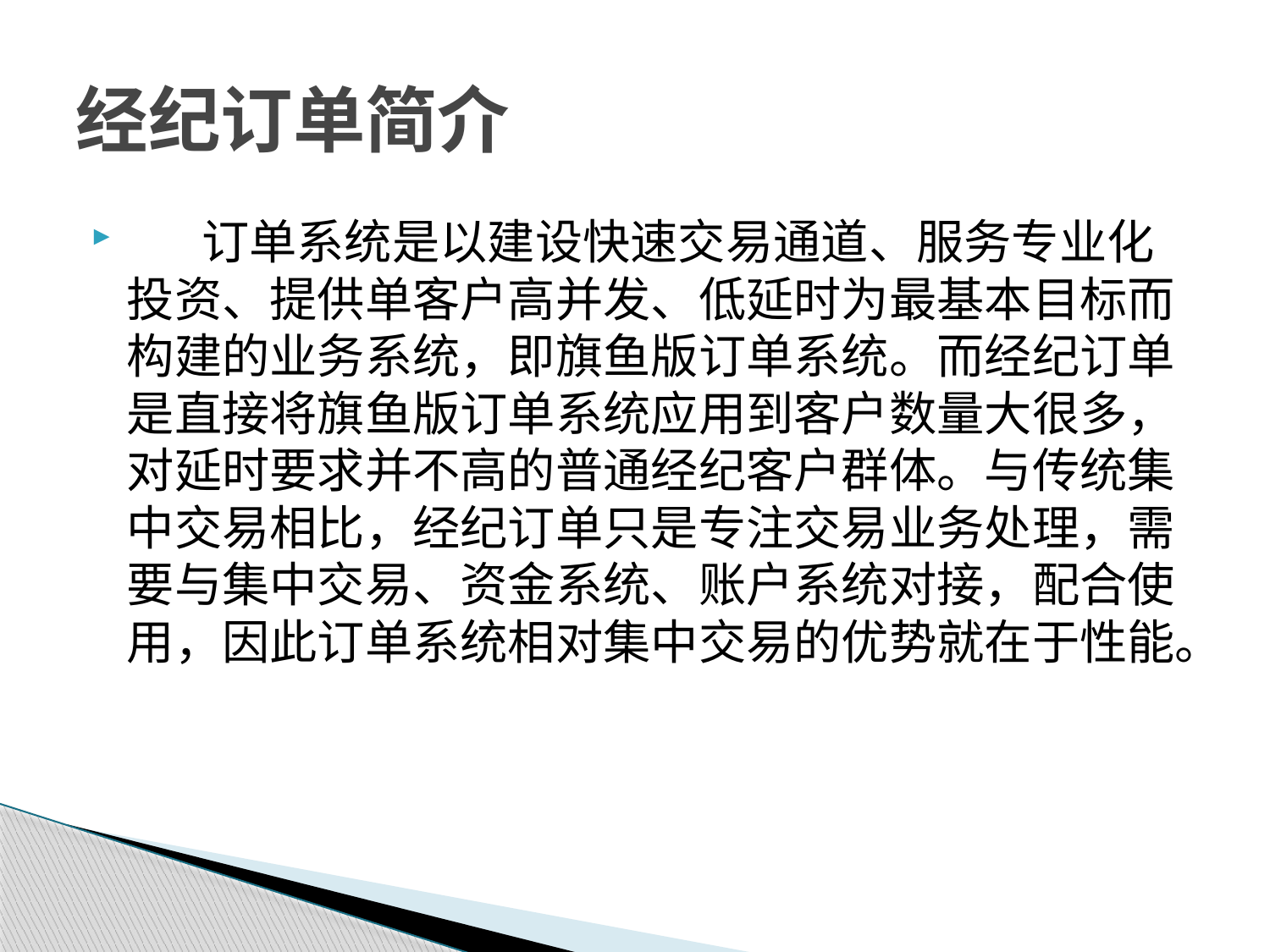

# 经纪订单简介
      订单系统是以建设快速交易通道、服务专业化投资、提供单客户高并发、低延时为最基本目标而构建的业务系统，即旗鱼版订单系统。而经纪订单是直接将旗鱼版订单系统应用到客户数量大很多，对延时要求并不高的普通经纪客户群体。与传统集中交易相比，经纪订单只是专注交易业务处理，需要与集中交易、资金系统、账户系统对接，配合使用，因此订单系统相对集中交易的优势就在于性能。